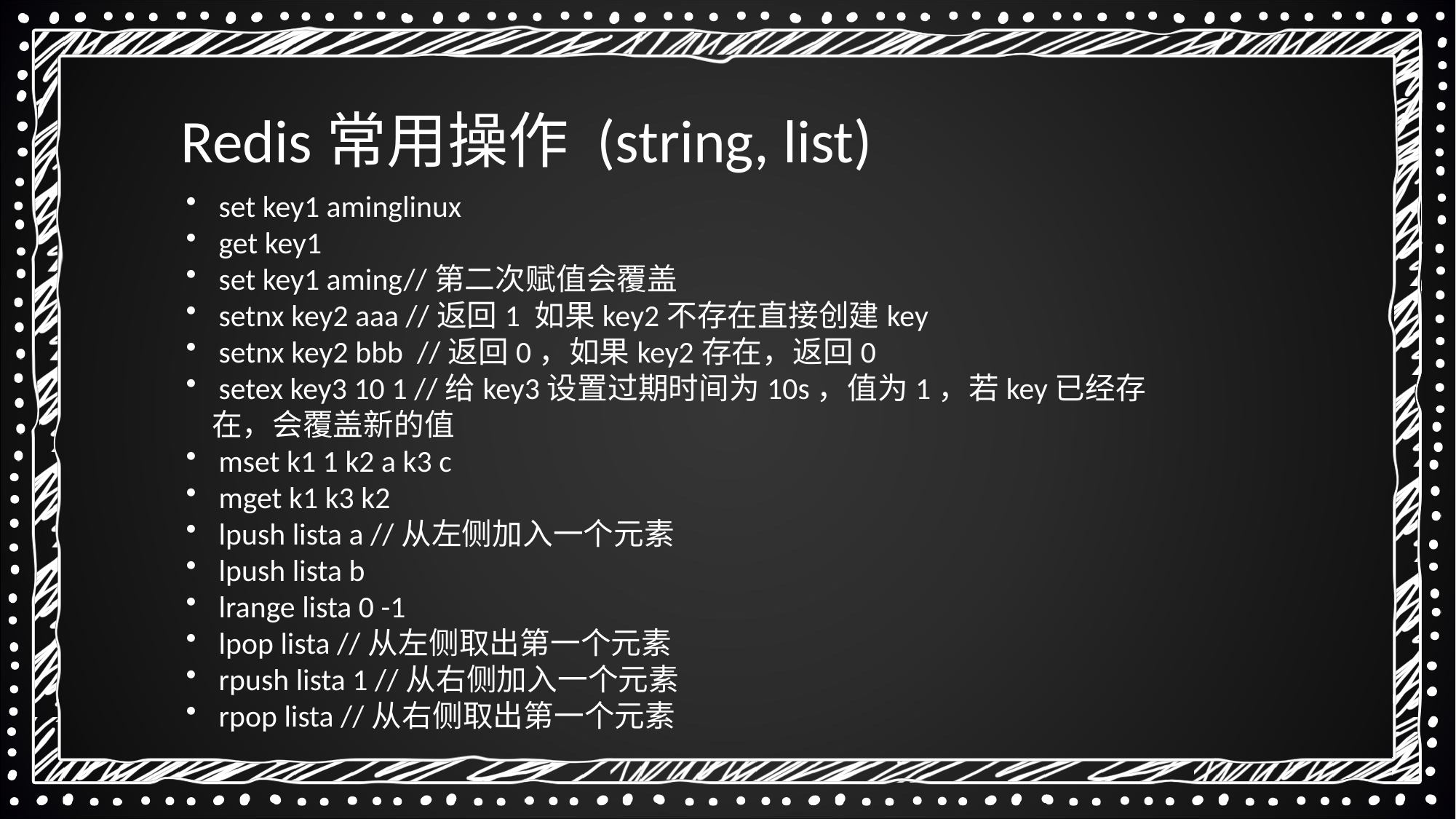

Redis常用操作 (string, list)
 set key1 aminglinux
 get key1
 set key1 aming//第二次赋值会覆盖
 setnx key2 aaa //返回1 如果key2不存在直接创建key
 setnx key2 bbb  //返回0，如果key2存在，返回0
 setex key3 10 1 //给key3设置过期时间为10s，值为1，若key已经存在，会覆盖新的值
 mset k1 1 k2 a k3 c
 mget k1 k3 k2
 lpush lista a //从左侧加入一个元素
 lpush lista b
 lrange lista 0 -1
 lpop lista //从左侧取出第一个元素
 rpush lista 1 //从右侧加入一个元素
 rpop lista //从右侧取出第一个元素